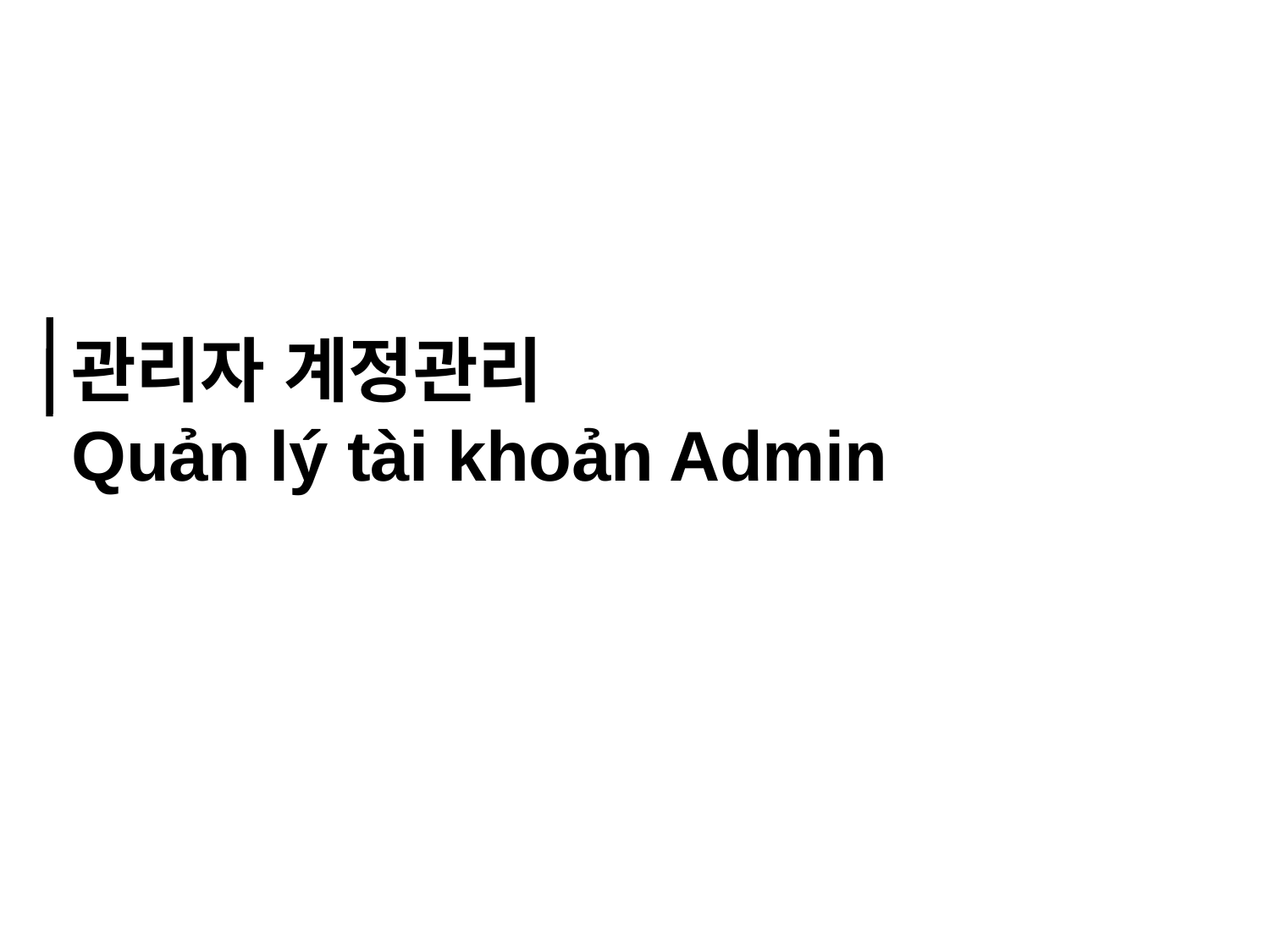

관리자 계정관리
Quản lý tài khoản Admin